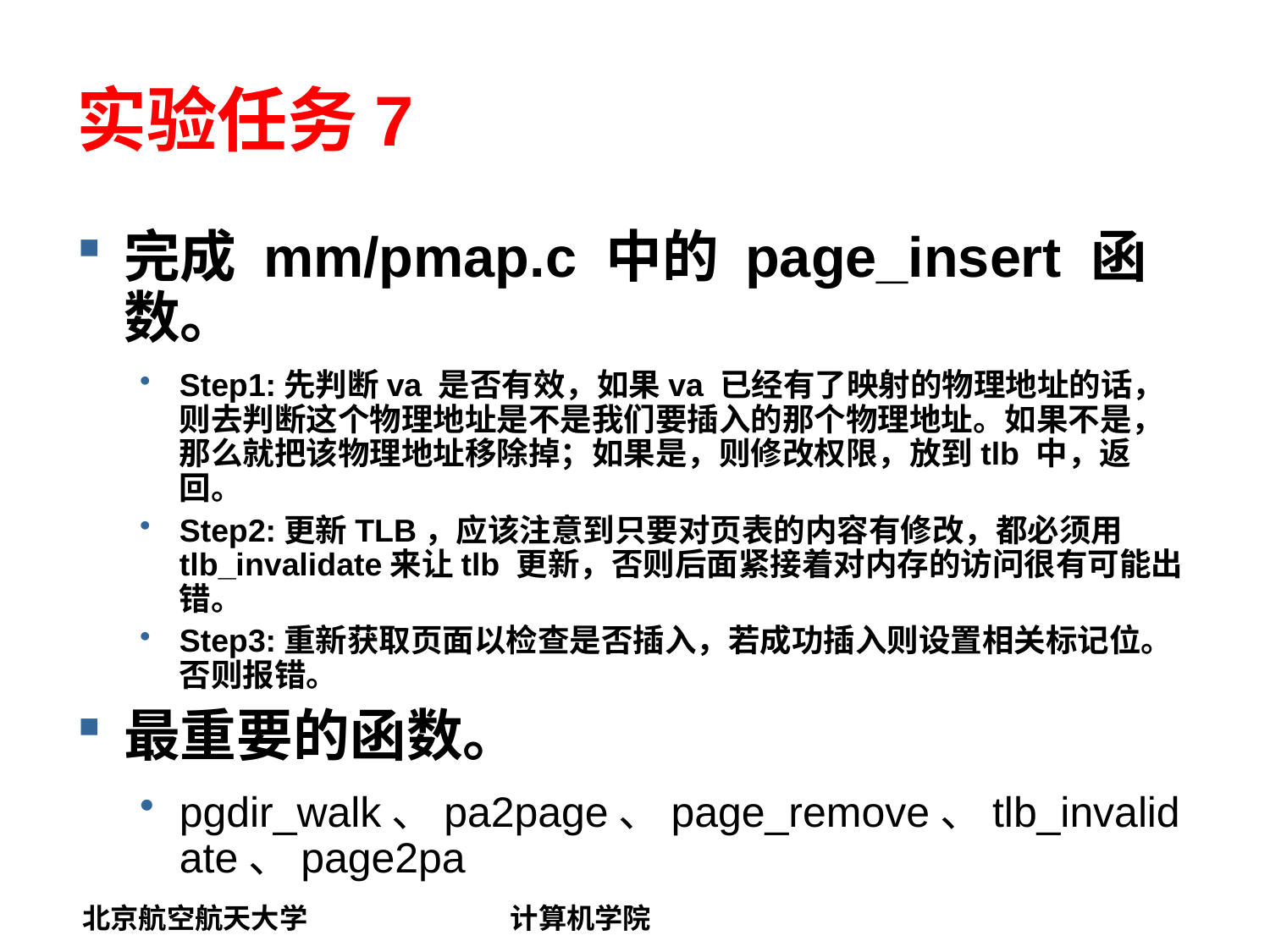

# 实验任务7
完成 mm/pmap.c 中的 page_insert 函数。
Step1:先判断va 是否有效，如果va 已经有了映射的物理地址的话，则去判断这个物理地址是不是我们要插入的那个物理地址。如果不是，那么就把该物理地址移除掉；如果是，则修改权限，放到tlb 中，返回。
Step2:更新TLB，应该注意到只要对页表的内容有修改，都必须用tlb_invalidate来让tlb 更新，否则后面紧接着对内存的访问很有可能出错。
Step3:重新获取页面以检查是否插入，若成功插入则设置相关标记位。否则报错。
最重要的函数。
pgdir_walk、pa2page、page_remove、tlb_invalidate、page2pa